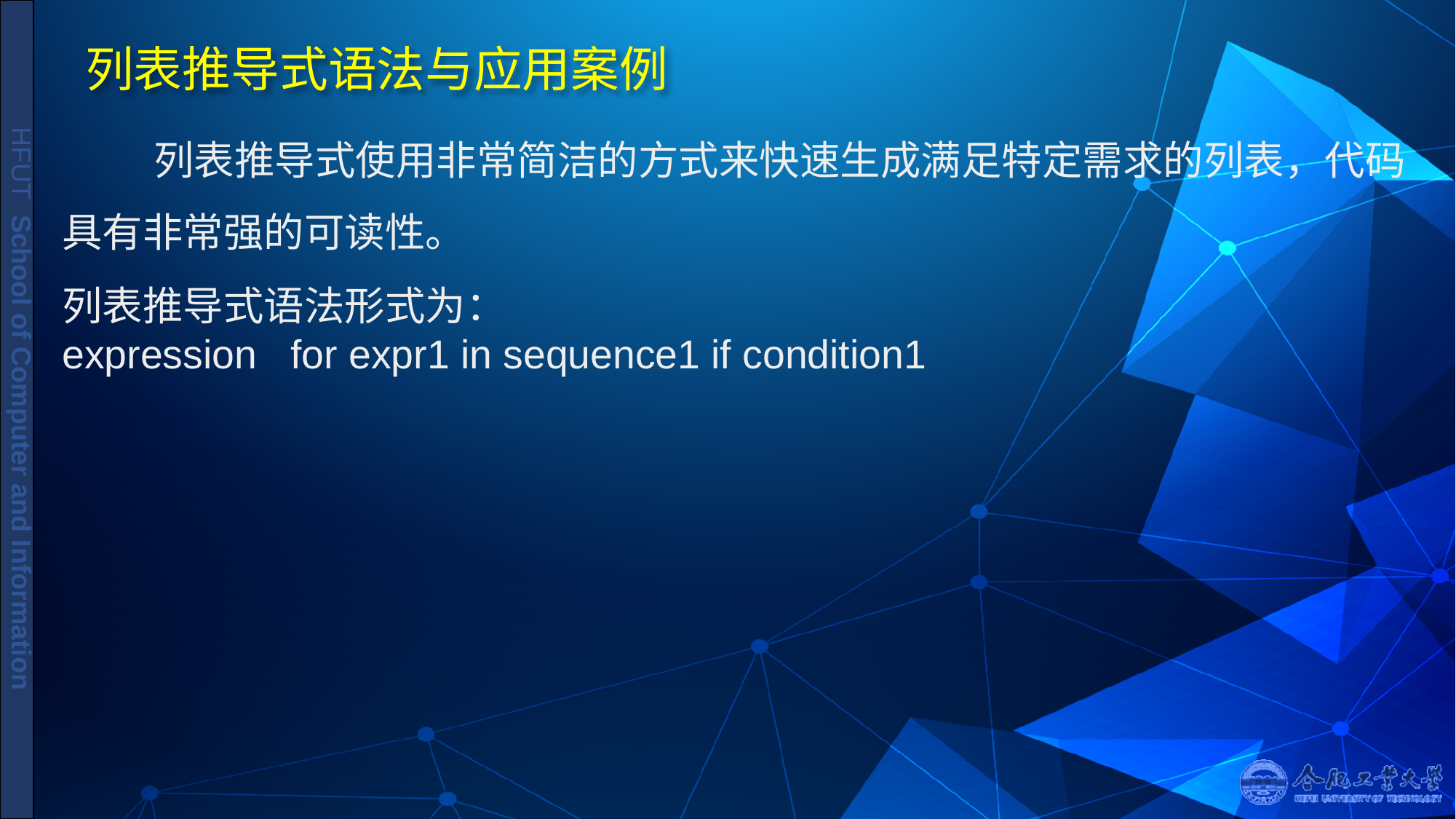

# 列表推导式语法与应用案例
         列表推导式使用非常简洁的方式来快速生成满足特定需求的列表，代码具有非常强的可读性。
列表推导式语法形式为：
expression   for expr1 in sequence1 if condition1